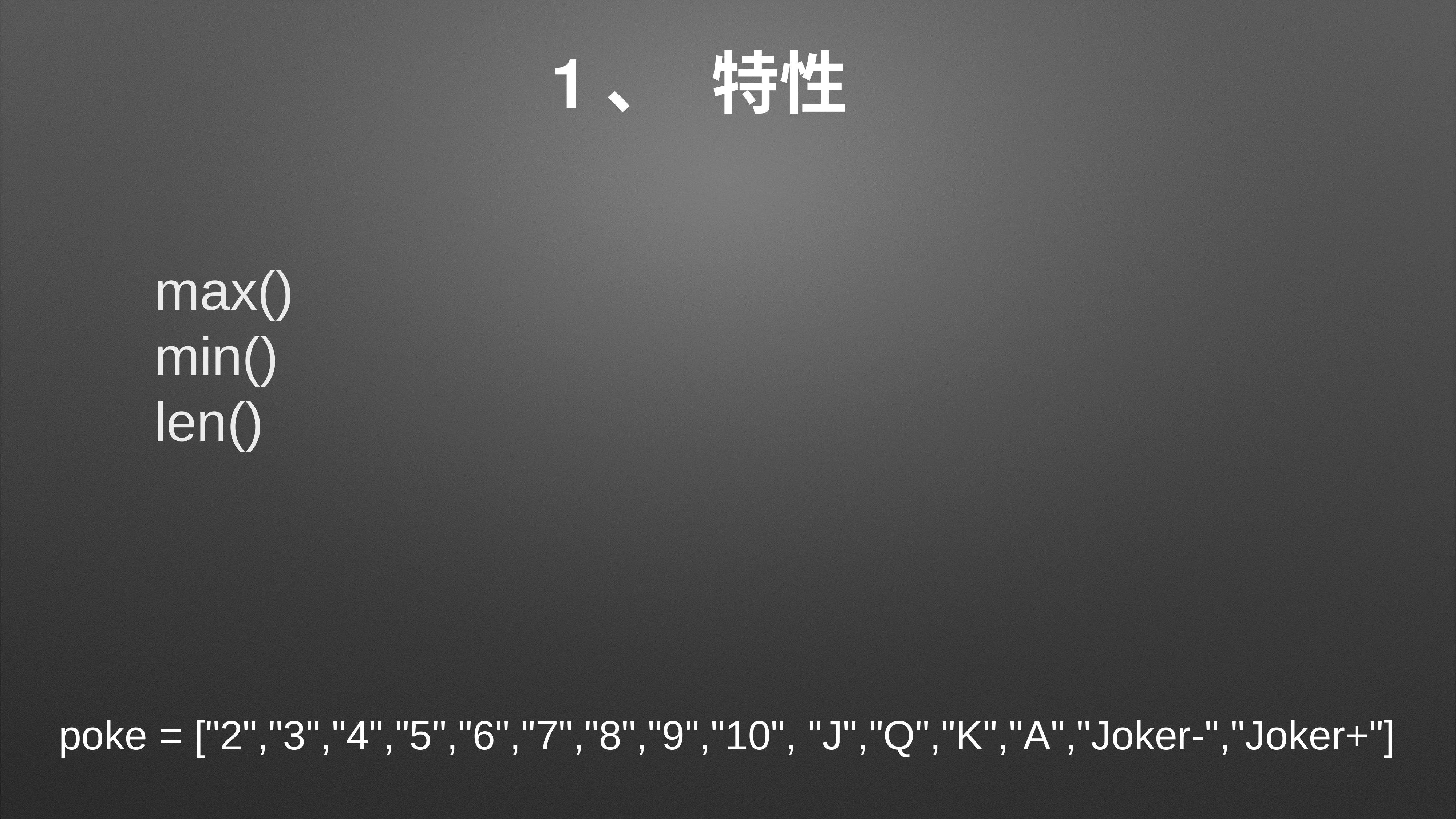

# 1、  特性
max()
min()
len()
poke = ["2","3","4","5","6","7","8","9","10", "J","Q","K","A","Joker-","Joker+"]